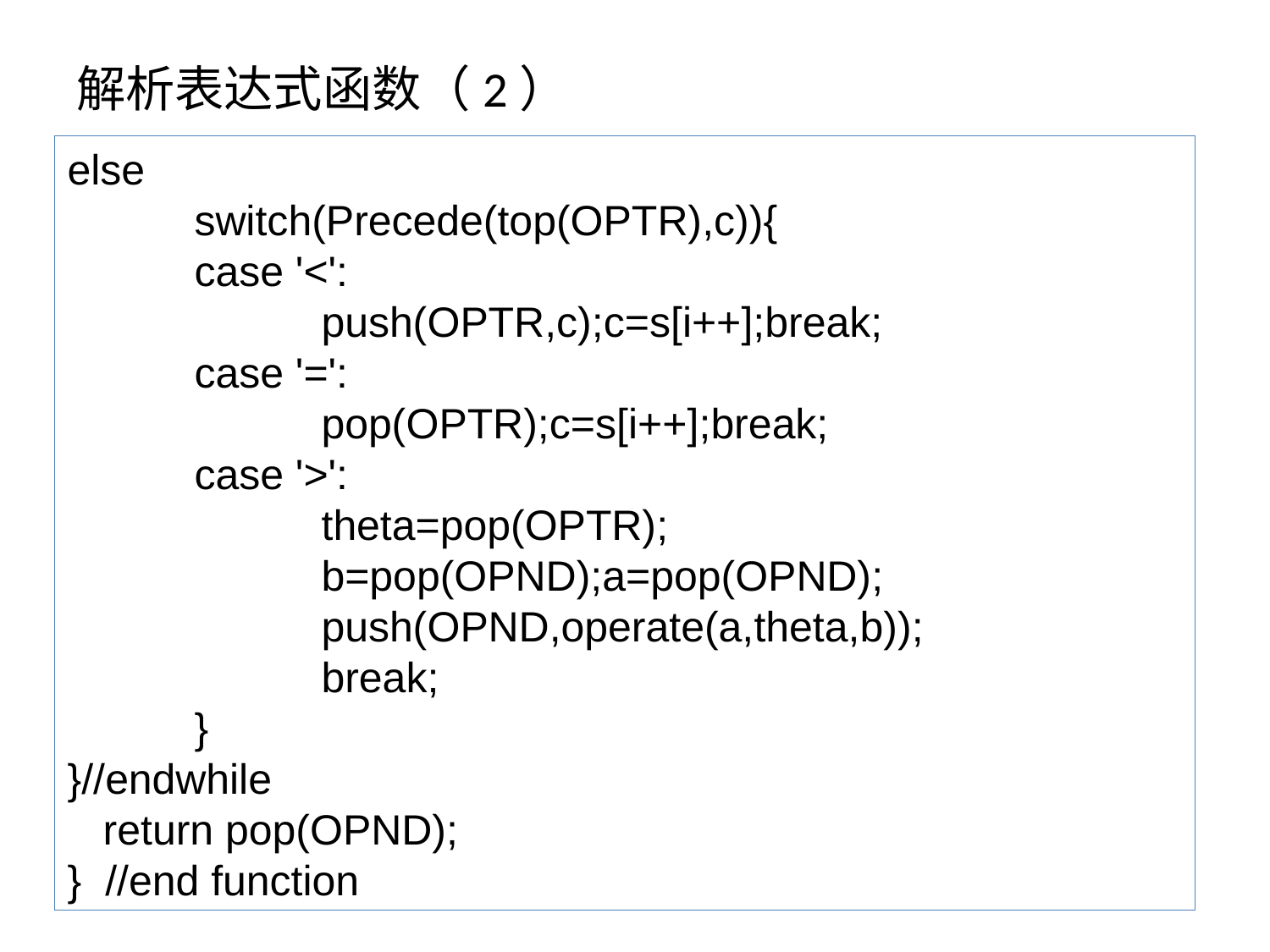

# 解析表达式函数（2）
else
	switch(Precede(top(OPTR),c)){
	case '<':								push(OPTR,c);c=s[i++];break;
	case '=':								pop(OPTR);c=s[i++];break;
	case '>':
		theta=pop(OPTR);						b=pop(OPND);a=pop(OPND);				push(OPND,operate(a,theta,b));
		break;
	}
}//endwhile
   return pop(OPND);
}  //end function